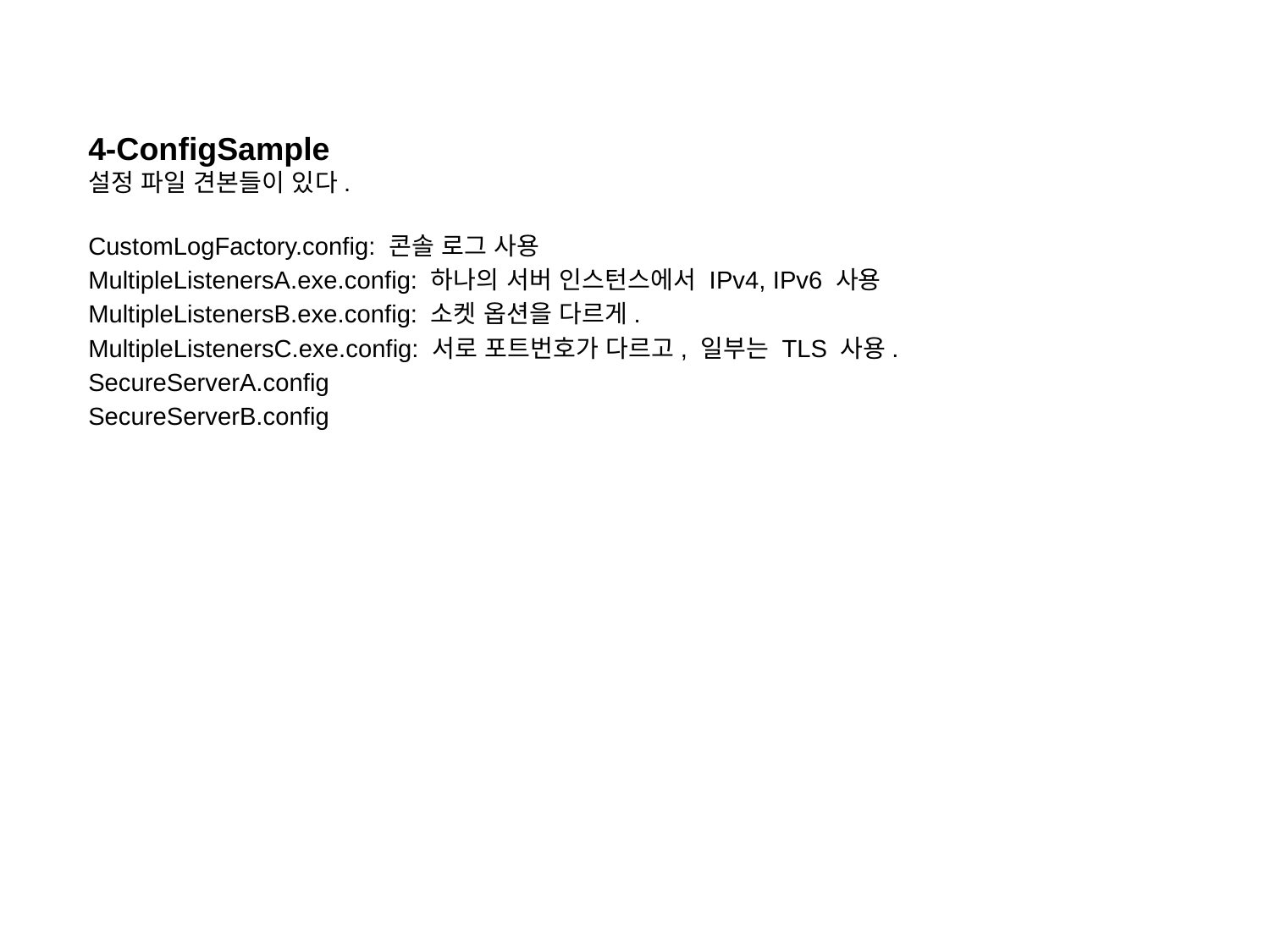

4-ConfigSample
설정 파일 견본들이 있다.

CustomLogFactory.config: 콘솔 로그 사용
MultipleListenersA.exe.config: 하나의 서버 인스턴스에서 IPv4, IPv6 사용
MultipleListenersB.exe.config: 소켓 옵션을 다르게.
MultipleListenersC.exe.config: 서로 포트번호가 다르고, 일부는 TLS 사용.
SecureServerA.config
SecureServerB.config